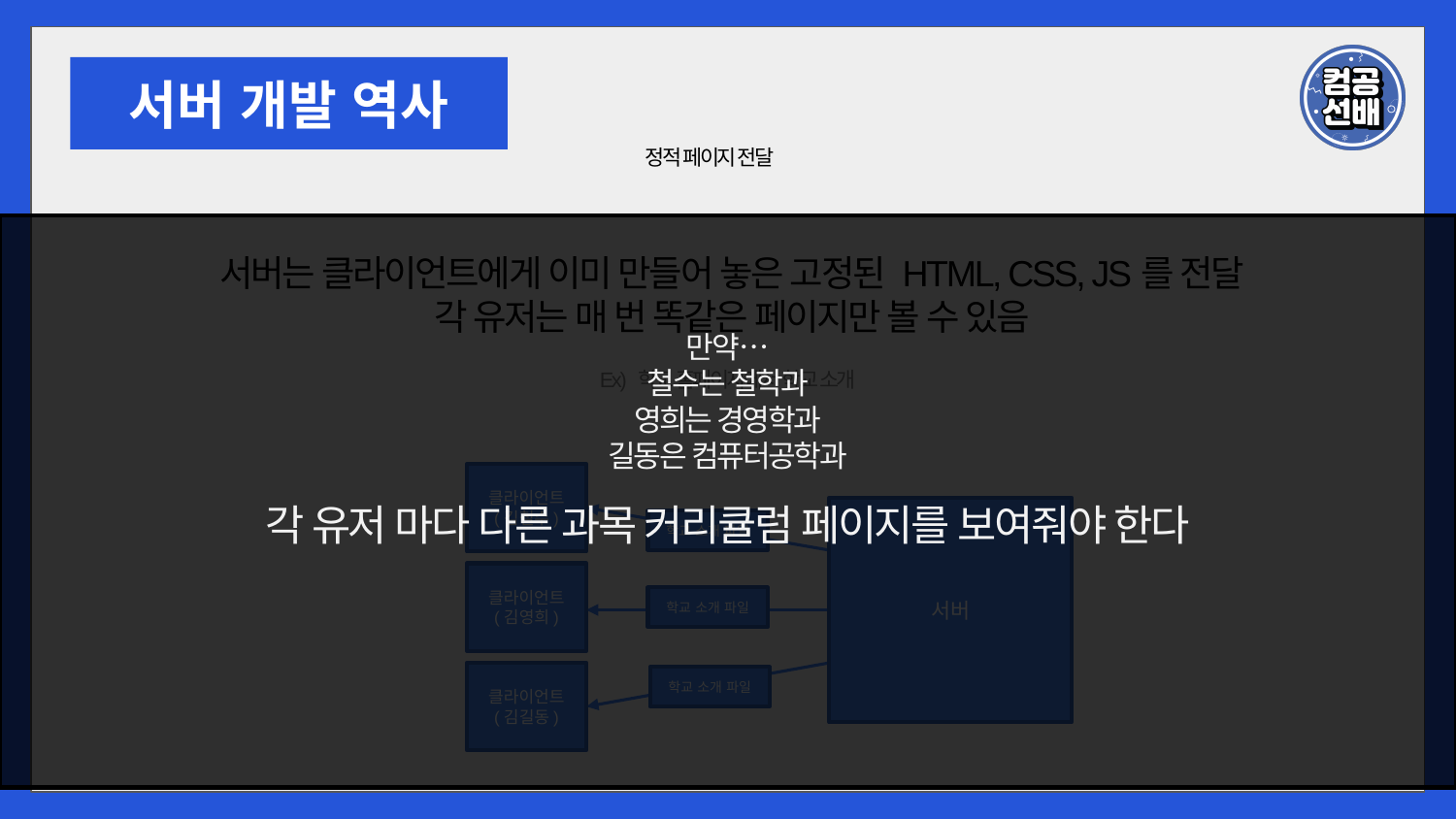

서버 개발 역사
정적 페이지 전달

서버는 클라이언트에게 이미 만들어 놓은 고정된 HTML, CSS, JS를 전달
각 유저는 매 번 똑같은 페이지만 볼 수 있음
만약…
철수는 철학과
영희는 경영학과
길동은 컴퓨터공학과

각 유저 마다 다른 과목 커리큘럼 페이지를 보여줘야 한다

Ex) 학교 홈페이지에서 학교 소개
클라이언트
(김철수)
서버
학교 소개 파일
클라이언트
(김영희)
클라이언트
(김길동)
학교 소개 파일
학교 소개 파일